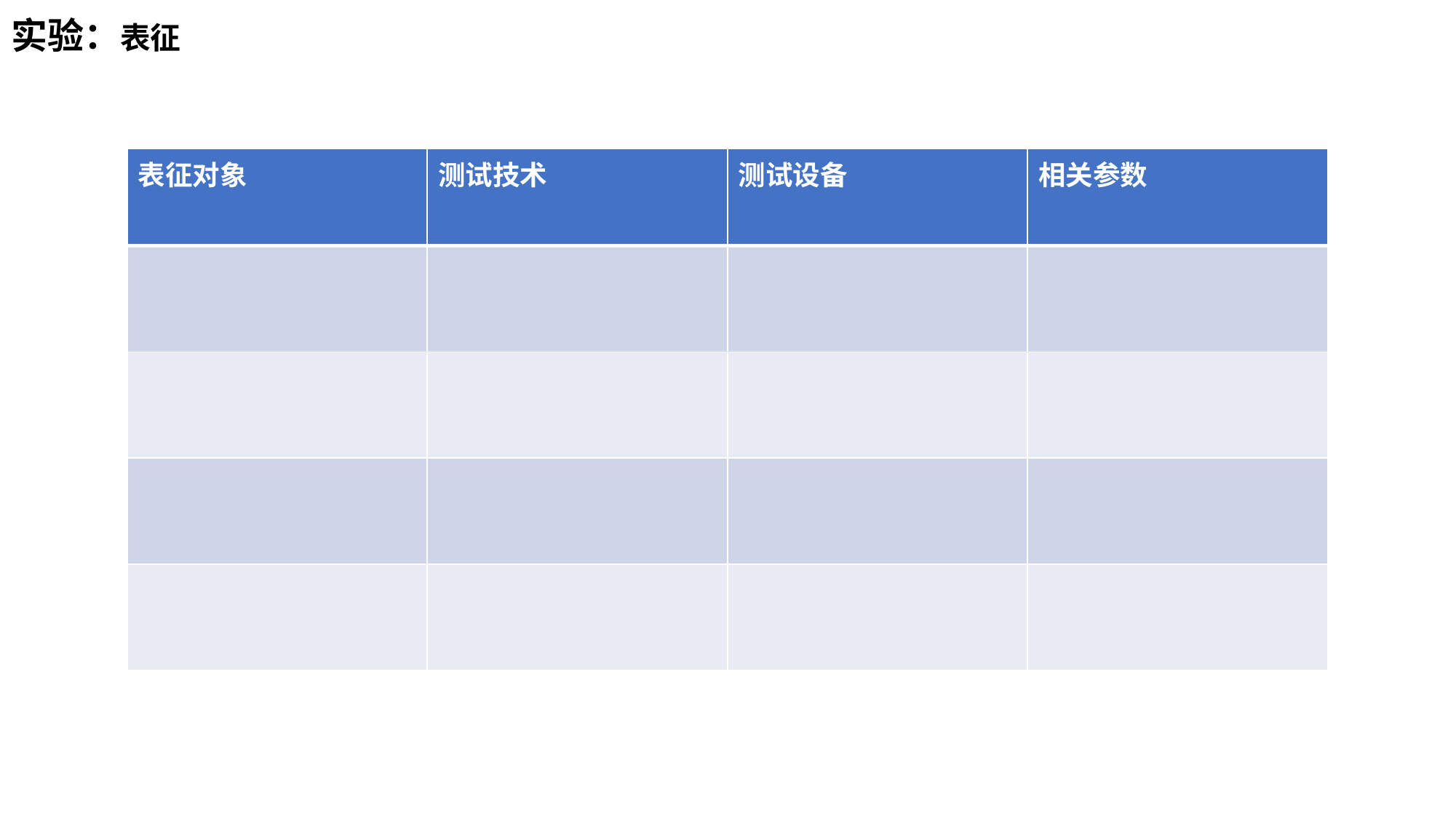

实验：表征
| 表征对象 | 测试技术 | 测试设备 | 相关参数 |
| --- | --- | --- | --- |
|  |  |  |  |
|  |  |  |  |
|  |  |  |  |
|  |  |  |  |